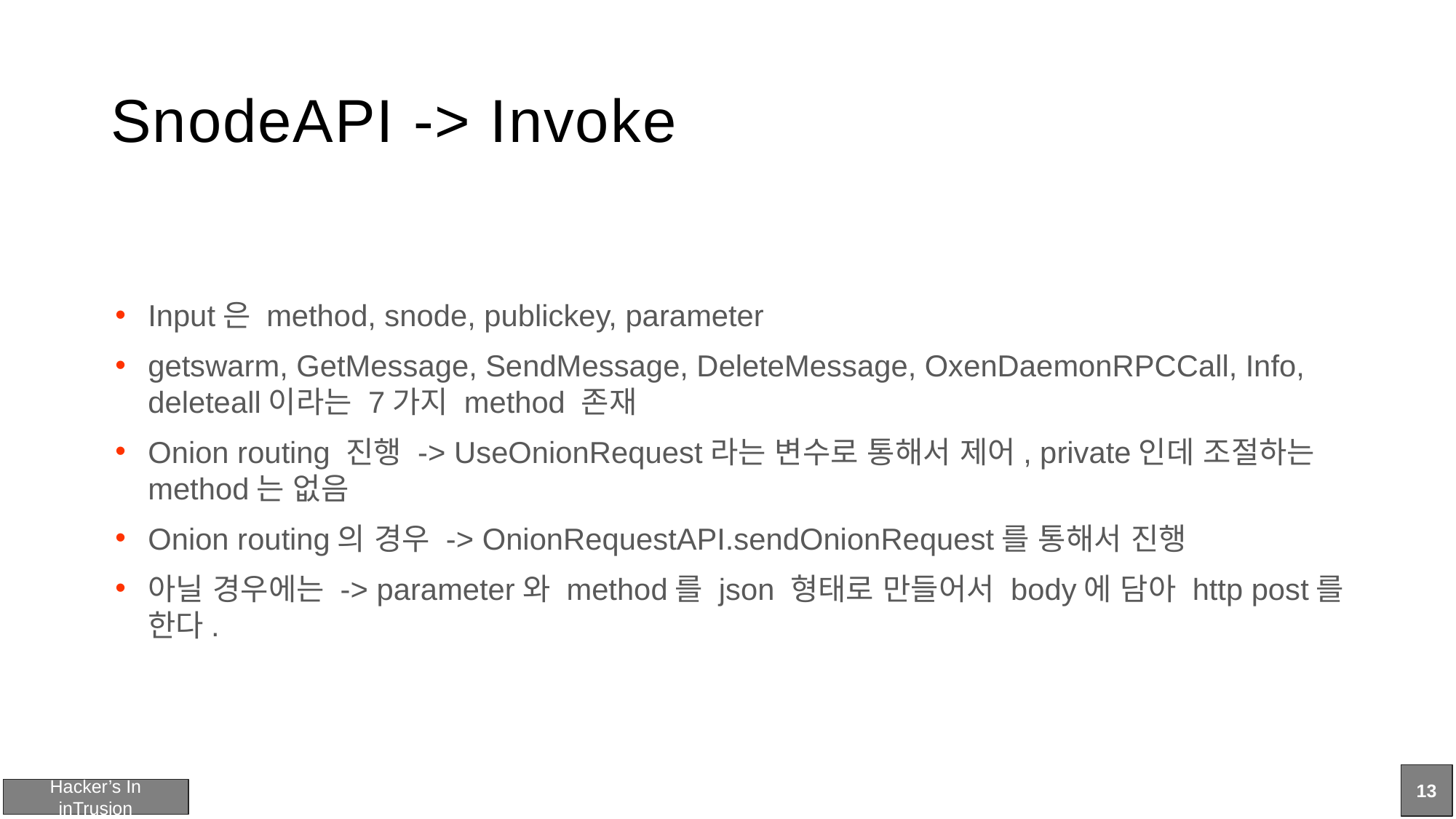

# SnodeAPI -> Invoke

Input은 method, snode, publickey, parameter
getswarm, GetMessage, SendMessage, DeleteMessage, OxenDaemonRPCCall, Info, deleteall이라는 7가지 method 존재
Onion routing 진행 -> UseOnionRequest라는 변수로 통해서 제어, private인데 조절하는 method는 없음
Onion routing의 경우 -> OnionRequestAPI.sendOnionRequest를 통해서 진행
아닐 경우에는 -> parameter와 method를 json 형태로 만들어서 body에 담아 http post를 한다.

13
Hacker’s In inTrusion